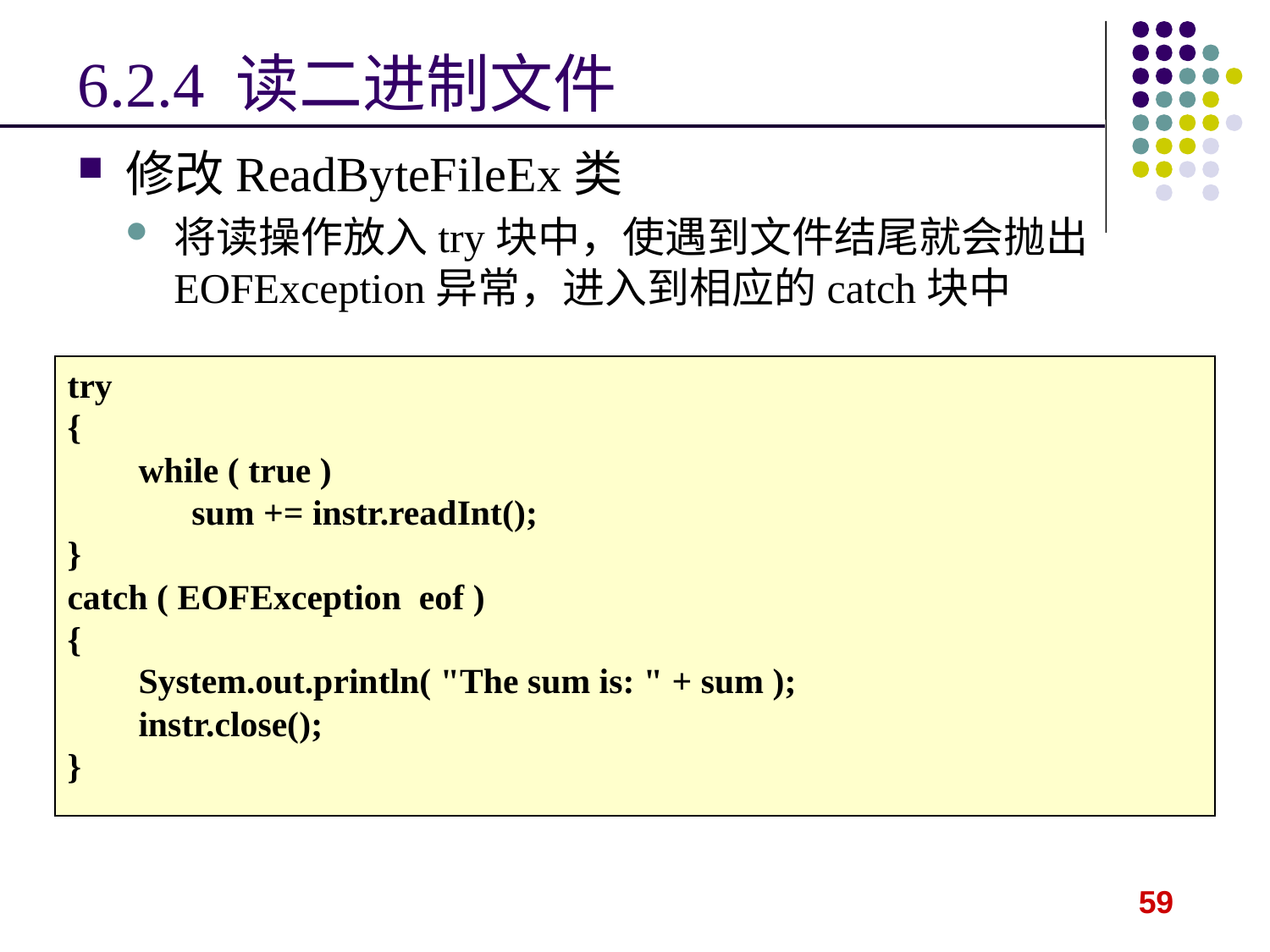

# 6.2.4 读二进制文件
修改ReadByteFileEx类
将读操作放入try块中，使遇到文件结尾就会抛出EOFException异常，进入到相应的catch块中

try
{
        while ( true )
              sum += instr.readInt();
}
catch ( EOFException  eof )
{
        System.out.println( "The sum is: " + sum );
        instr.close();
}